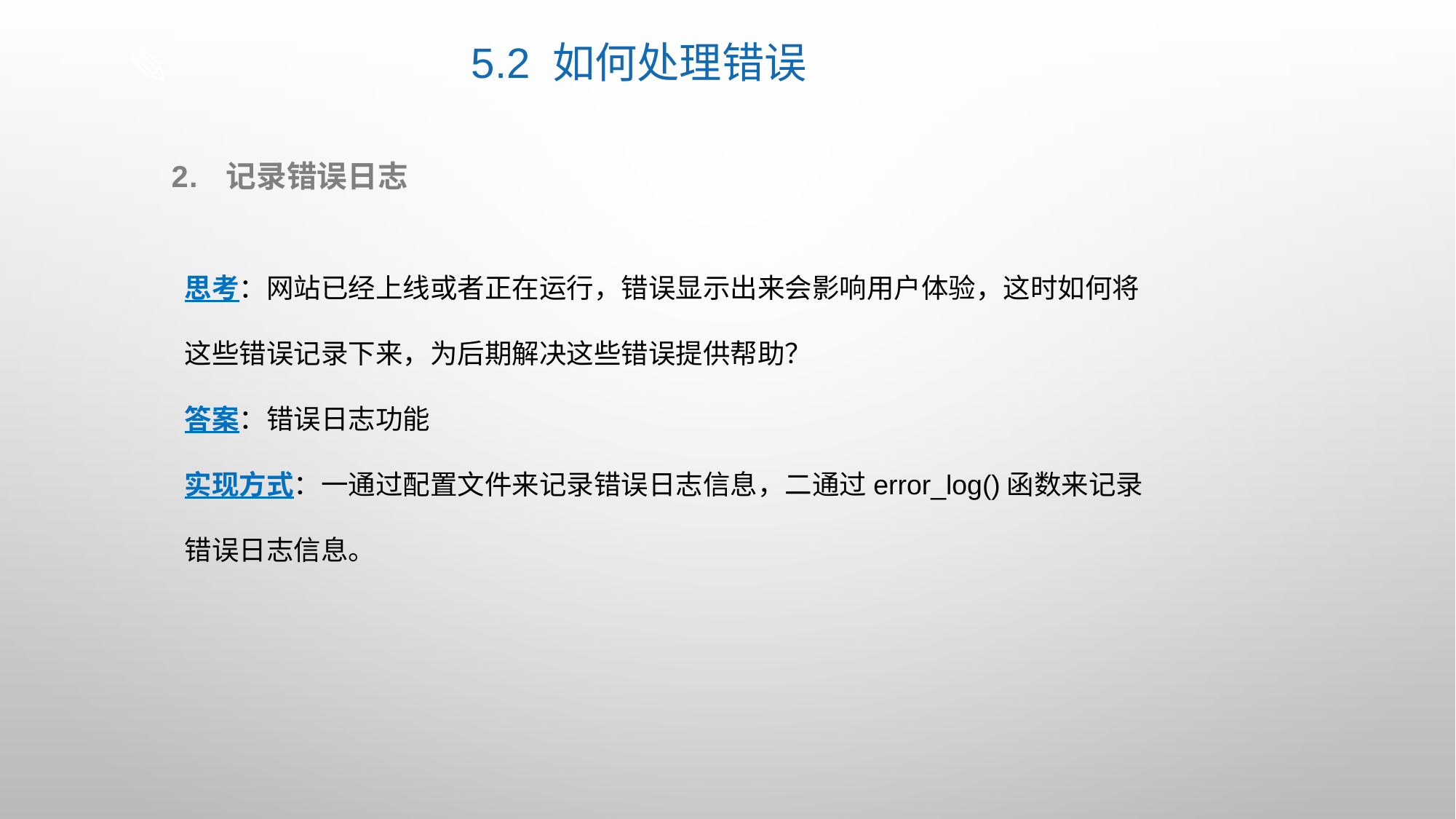

# 5.2 如何处理错误
记录错误日志
思考：网站已经上线或者正在运行，错误显示出来会影响用户体验，这时如何将这些错误记录下来，为后期解决这些错误提供帮助？
答案：错误日志功能
实现方式：一通过配置文件来记录错误日志信息，二通过error_log()函数来记录错误日志信息。